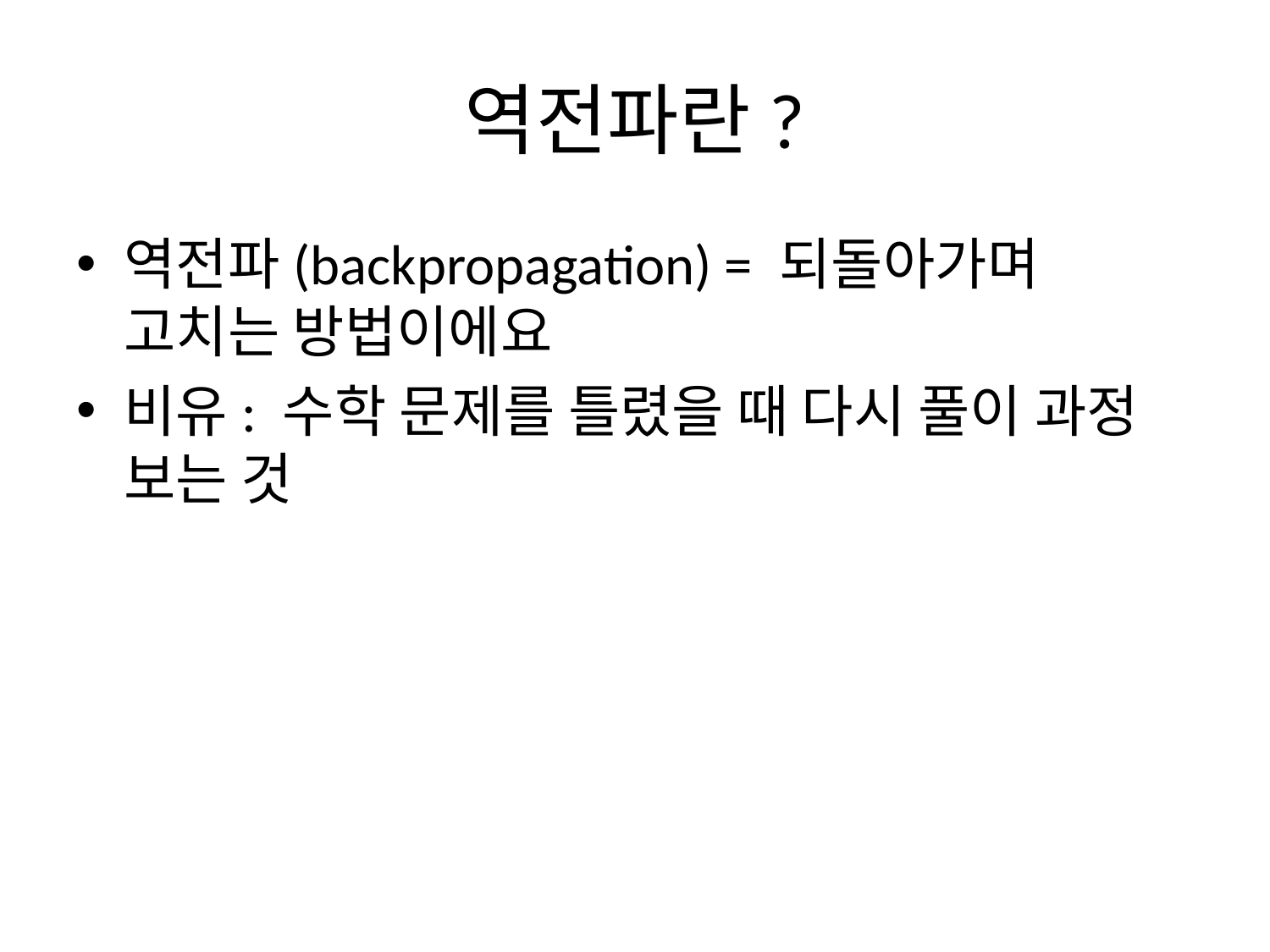

# 역전파란?
역전파(backpropagation) = 되돌아가며 고치는 방법이에요
비유: 수학 문제를 틀렸을 때 다시 풀이 과정 보는 것